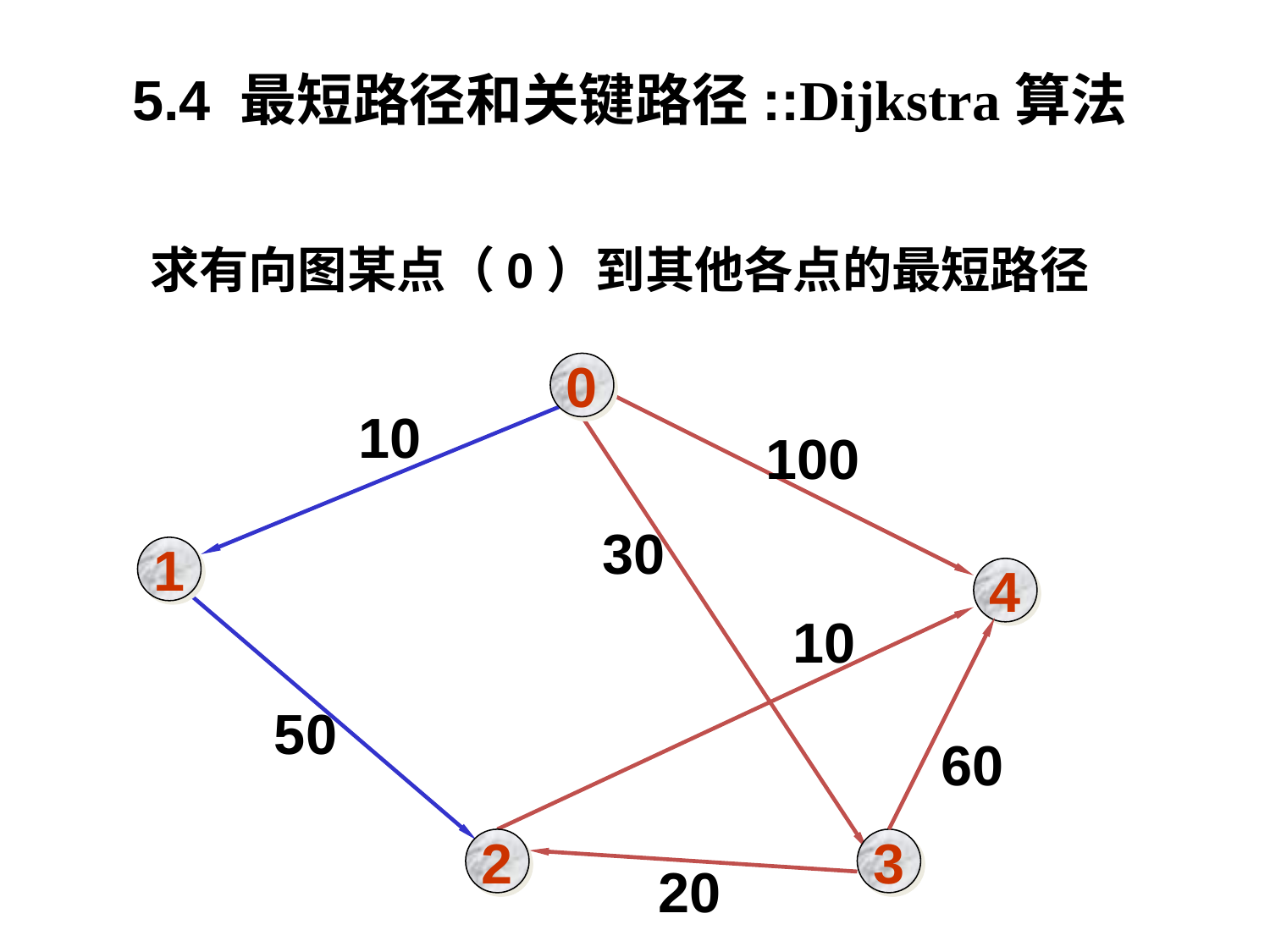

5.4 最短路径和关键路径::Dijkstra算法
求有向图某点（0）到其他各点的最短路径
0
10

100
30
1
4

10

50
60
2
3

20